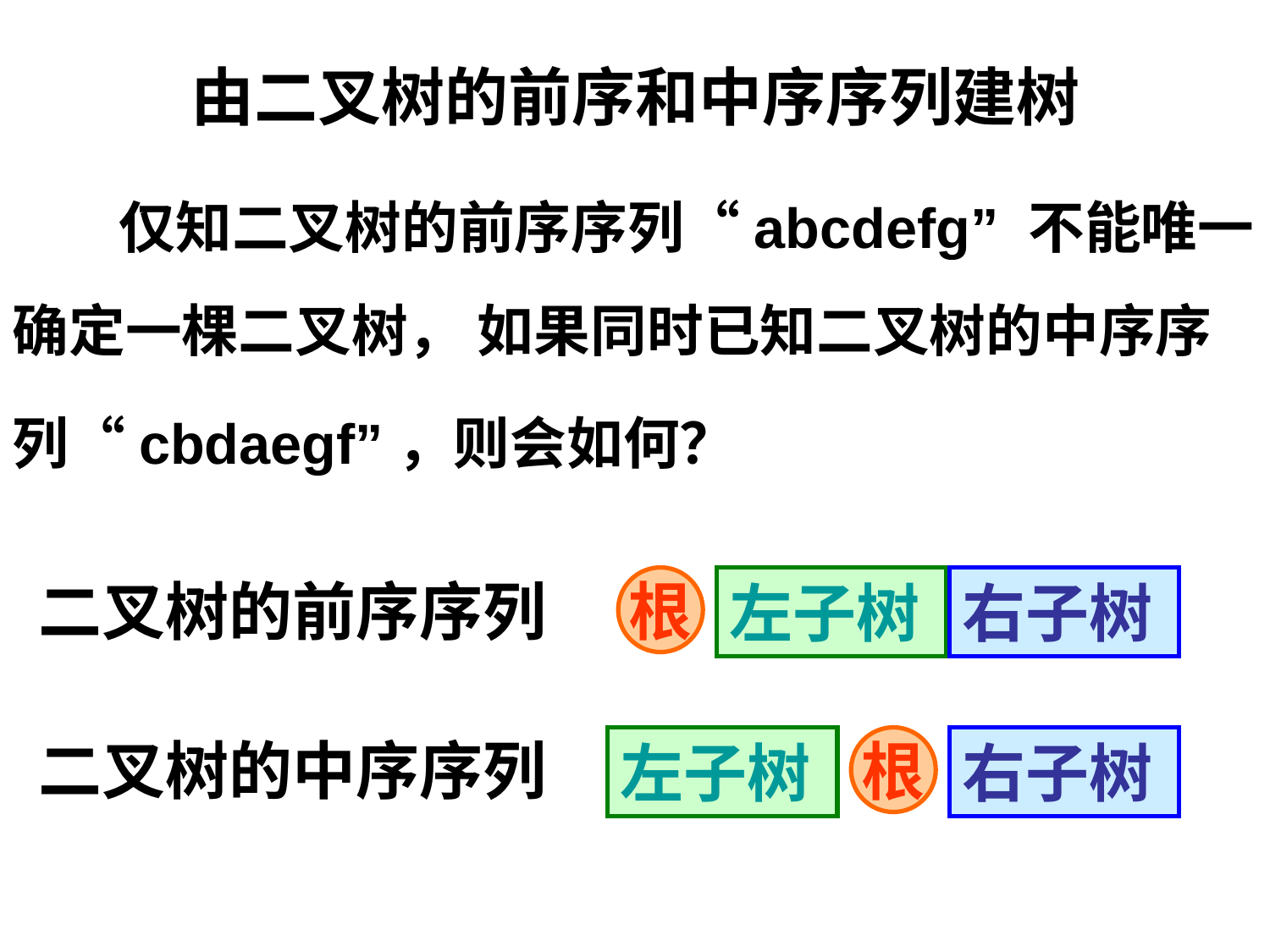

由二叉树的前序和中序序列建树
　   仅知二叉树的前序序列“abcdefg” 不能唯一确定一棵二叉树， 如果同时已知二叉树的中序序列“cbdaegf”，则会如何？
二叉树的前序序列
根
左子树
右子树
二叉树的中序序列
左子树
根
右子树